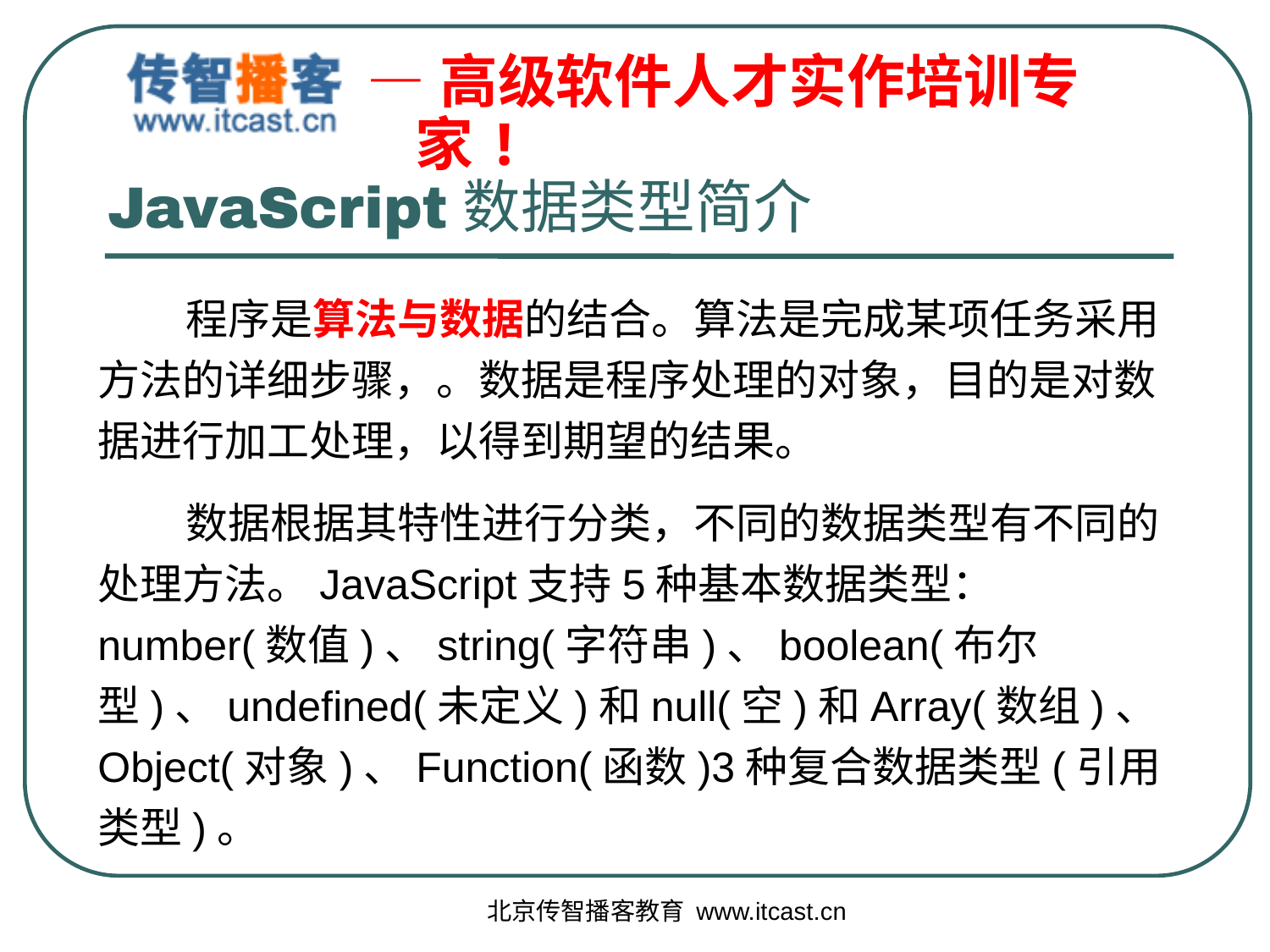

# JavaScript数据类型简介
        程序是算法与数据的结合。算法是完成某项任务采用方法的详细步骤，。数据是程序处理的对象，目的是对数据进行加工处理，以得到期望的结果。
        数据根据其特性进行分类，不同的数据类型有不同的处理方法。JavaScript支持5种基本数据类型： number(数值)、string(字符串)、boolean(布尔型)、undefined(未定义)和null(空)和Array(数组)、Object(对象)、Function(函数)3种复合数据类型(引用类型)。